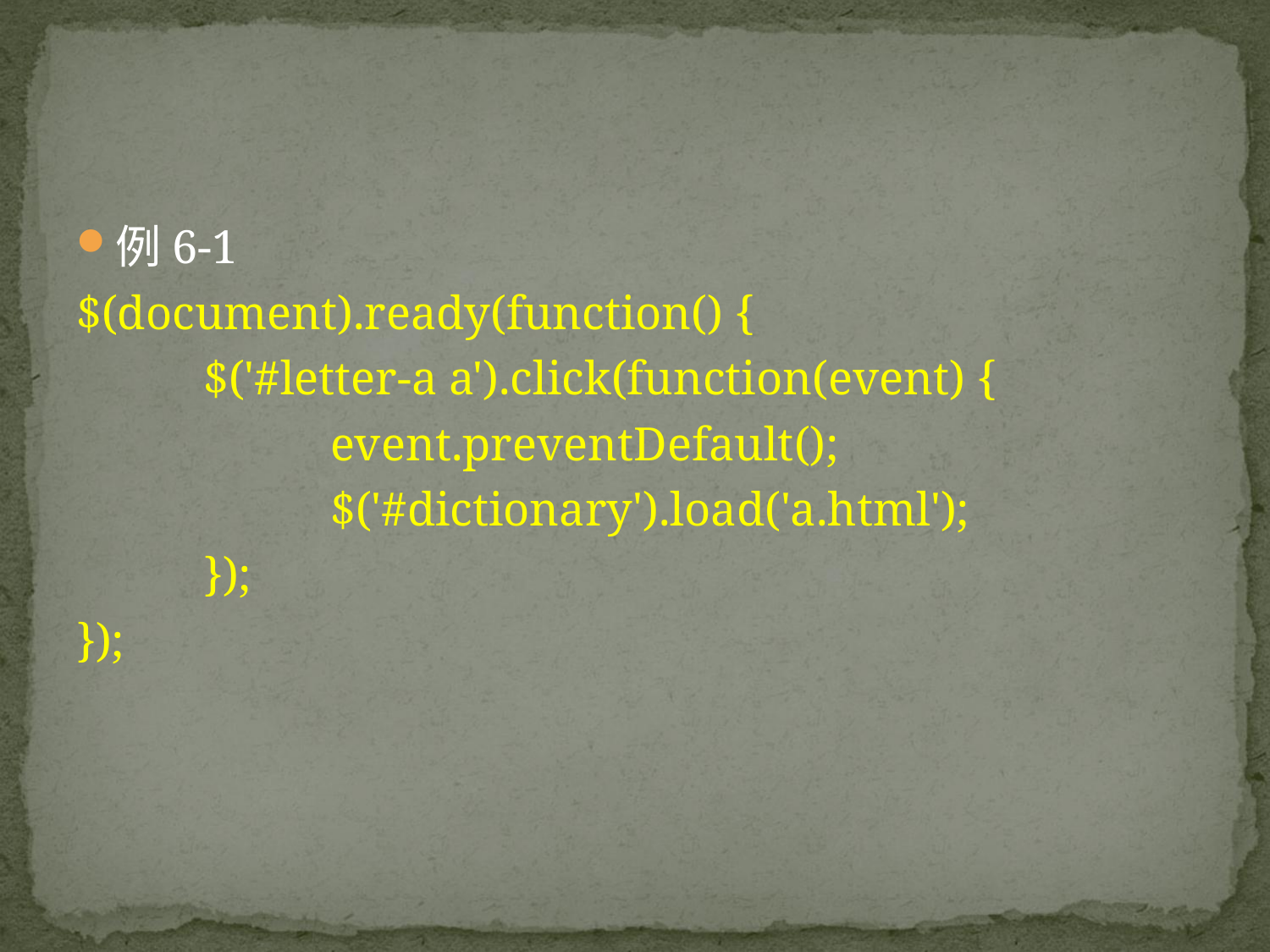

#
例6-1
$(document).ready(function() {
	$('#letter-a a').click(function(event) {
		event.preventDefault();
		$('#dictionary').load('a.html');
	});
});